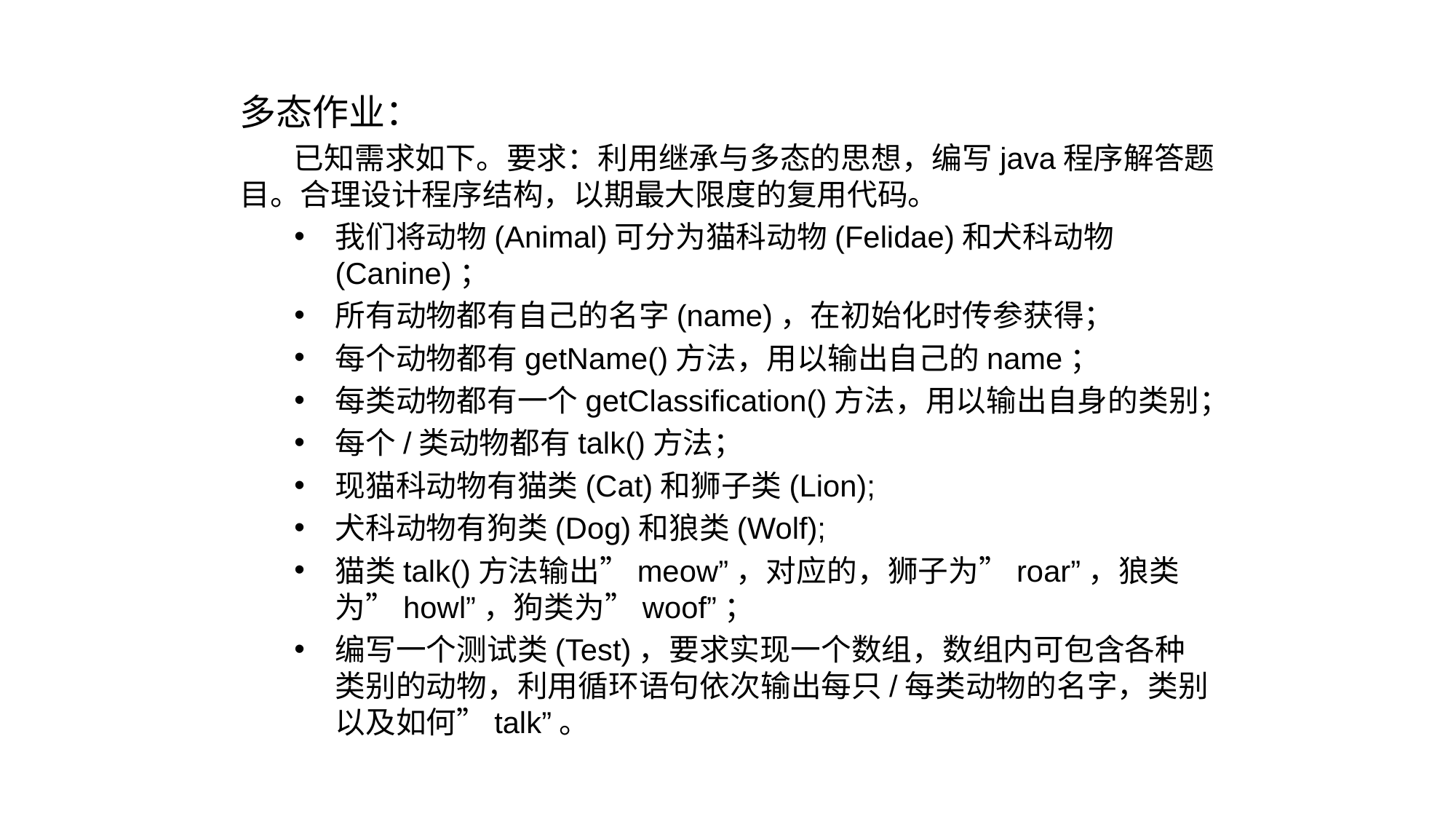

多态作业：
       已知需求如下。要求：利用继承与多态的思想，编写java程序解答题目。合理设计程序结构，以期最大限度的复用代码。
我们将动物(Animal)可分为猫科动物(Felidae)和犬科动物(Canine)；
所有动物都有自己的名字(name)，在初始化时传参获得；
每个动物都有getName()方法，用以输出自己的name；
每类动物都有一个getClassification()方法，用以输出自身的类别；
每个/类动物都有talk()方法；
现猫科动物有猫类(Cat)和狮子类(Lion);
犬科动物有狗类(Dog)和狼类(Wolf);
猫类talk()方法输出”meow”，对应的，狮子为”roar”，狼类为”howl”，狗类为”woof”；
编写一个测试类(Test)，要求实现一个数组，数组内可包含各种类别的动物，利用循环语句依次输出每只/每类动物的名字，类别以及如何”talk”。